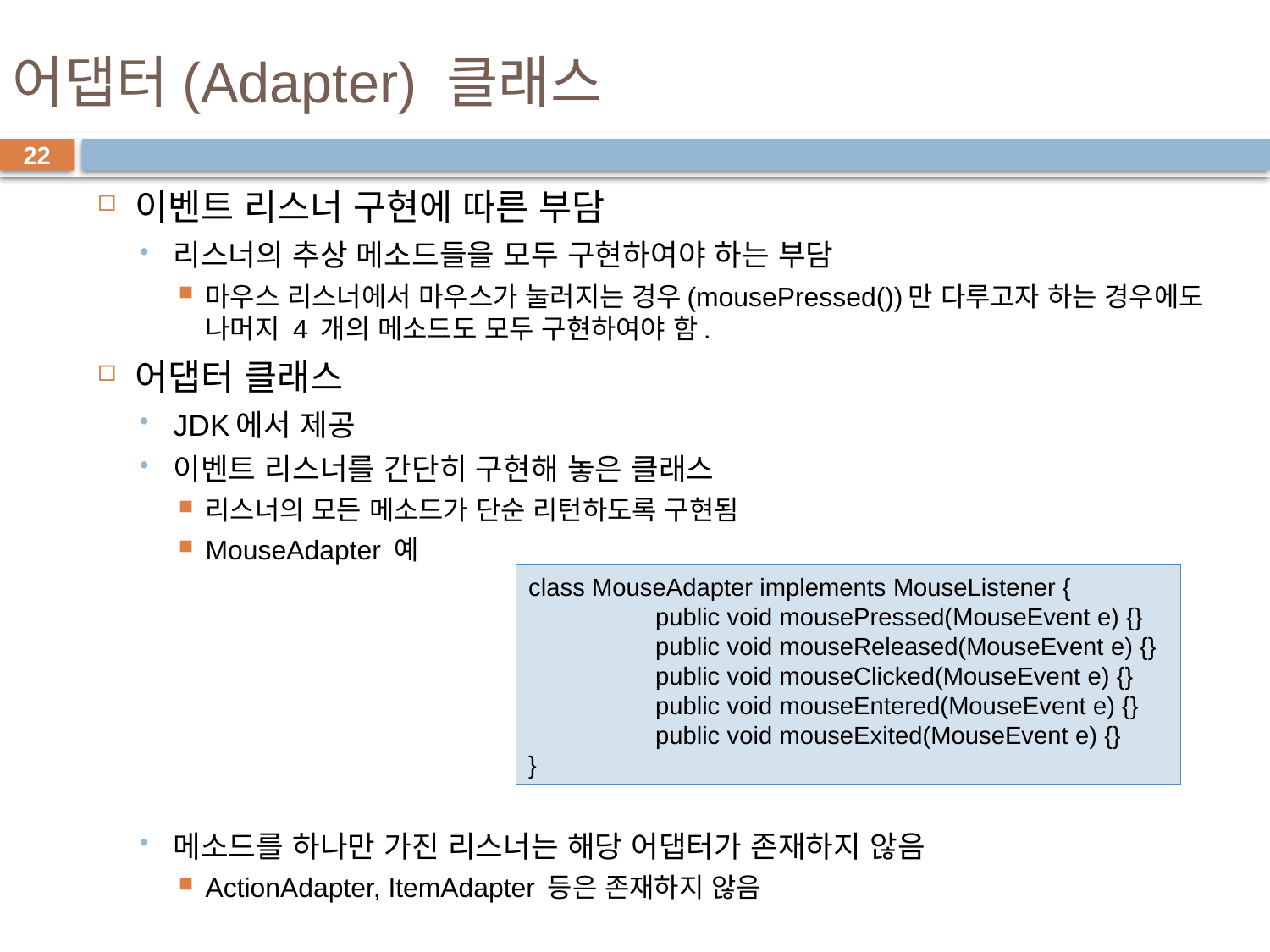

# 어댑터(Adapter) 클래스
22
이벤트 리스너 구현에 따른 부담
리스너의 추상 메소드들을 모두 구현하여야 하는 부담
마우스 리스너에서 마우스가 눌러지는 경우(mousePressed())만 다루고자 하는 경우에도 나머지 4 개의 메소드도 모두 구현하여야 함.
어댑터 클래스
JDK에서 제공
이벤트 리스너를 간단히 구현해 놓은 클래스
리스너의 모든 메소드가 단순 리턴하도록 구현됨
MouseAdapter 예

메소드를 하나만 가진 리스너는 해당 어댑터가 존재하지 않음
ActionAdapter, ItemAdapter 등은 존재하지 않음

class MouseAdapter implements MouseListener {
	public void mousePressed(MouseEvent e) {}
	public void mouseReleased(MouseEvent e) {}
	public void mouseClicked(MouseEvent e) {}
	public void mouseEntered(MouseEvent e) {}
	public void mouseExited(MouseEvent e) {}
}